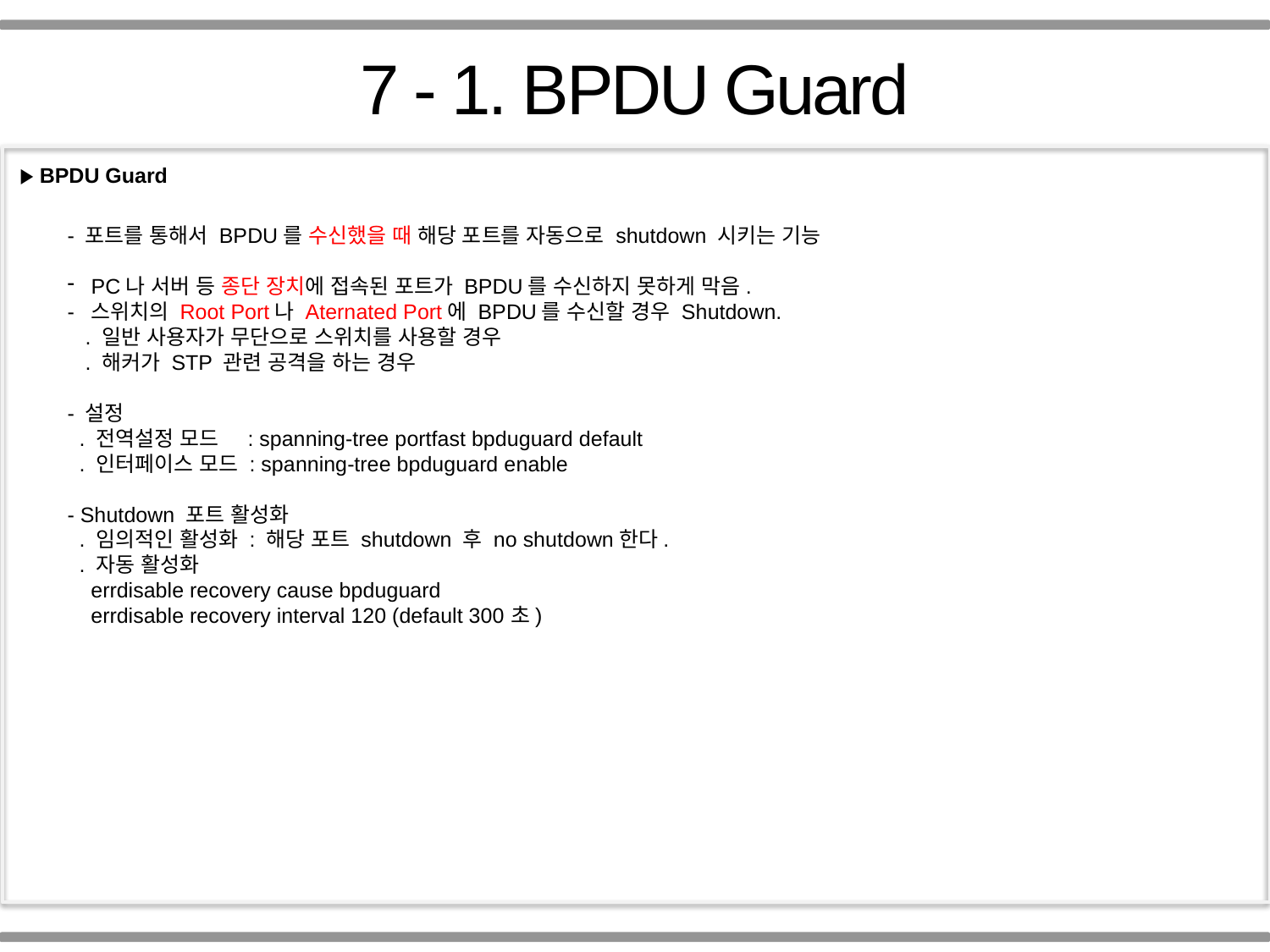

Part 01

7 - 1. BPDU Guard

▶ BPDU Guard
- 포트를 통해서 BPDU를 수신했을 때 해당 포트를 자동으로 shutdown 시키는 기능

PC나 서버 등 종단 장치에 접속된 포트가 BPDU를 수신하지 못하게 막음.
-  스위치의 Root Port나 Aternated Port에 BPDU를 수신할 경우 Shutdown.
   . 일반 사용자가 무단으로 스위치를 사용할 경우
   . 해커가 STP 관련 공격을 하는 경우

- 설정
  . 전역설정 모드    : spanning-tree portfast bpduguard default
  . 인터페이스 모드 : spanning-tree bpduguard enable

- Shutdown 포트 활성화
  . 임의적인 활성화 : 해당 포트 shutdown 후 no shutdown한다.
  . 자동 활성화
    errdisable recovery cause bpduguard
    errdisable recovery interval 120 (default 300초)